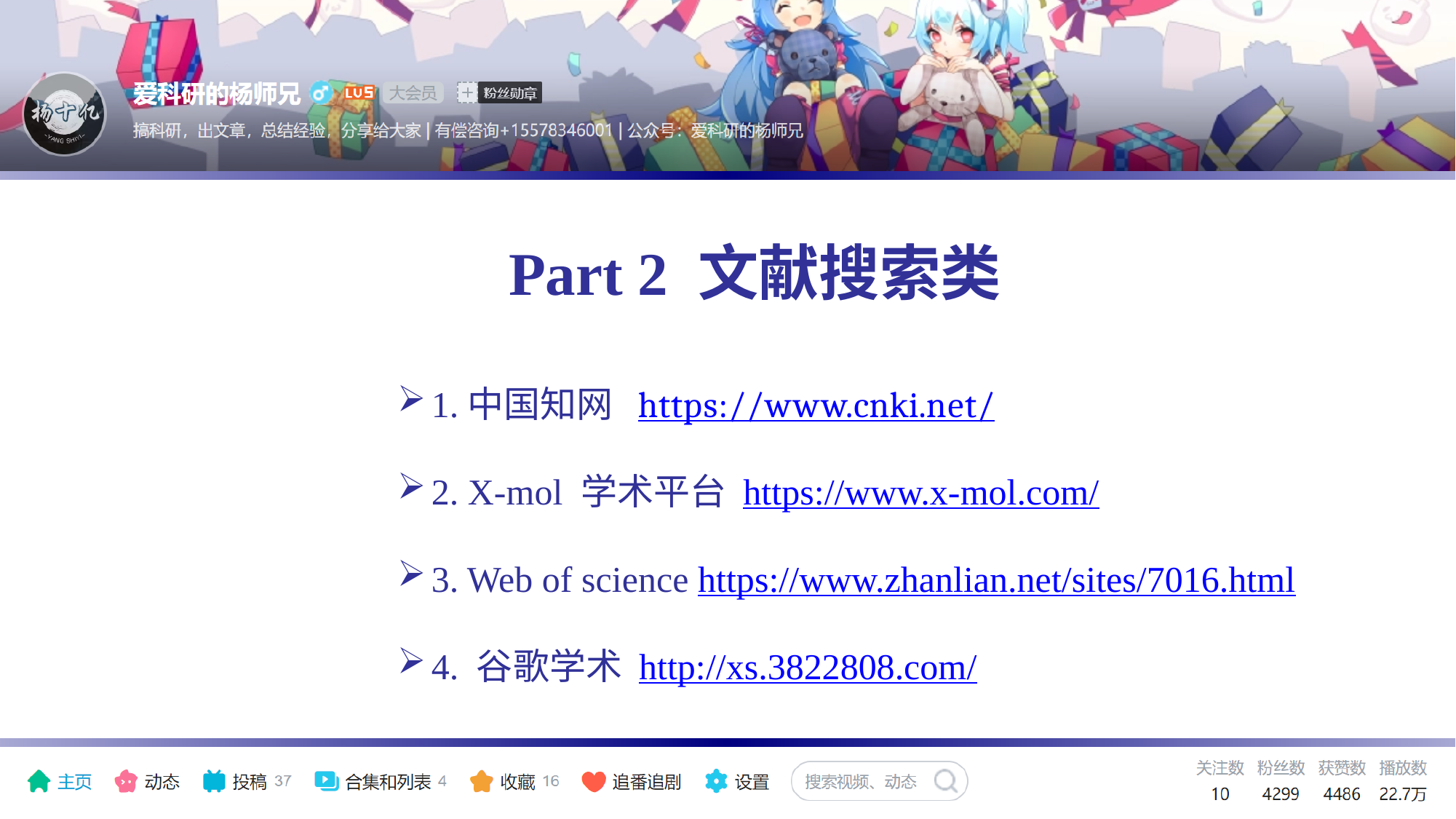

Part 2 文献搜索类

1.中国知网  https://www.cnki.net/
2. X-mol 学术平台 https://www.x-mol.com/
3. Web of science https://www.zhanlian.net/sites/7016.html
4. 谷歌学术 http://xs.3822808.com/